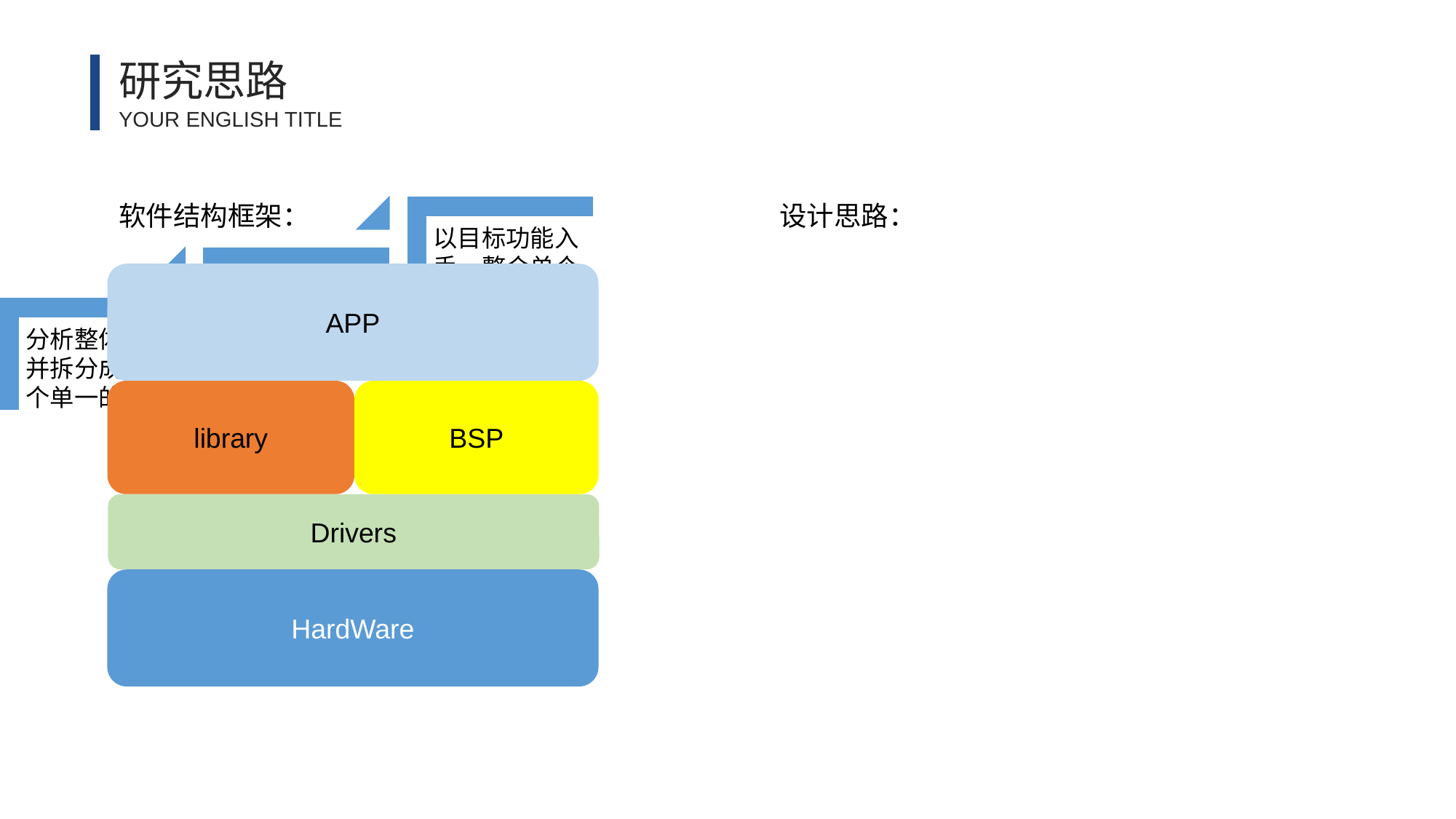

研究思路
分析整体功能，并拆分成一个个单一的模块
对单个功能的实现，并预留供上层调用的API
以目标功能入手，整合单个功能，达到到目标需求
YOUR ENGLISH TITLE
软件结构框架：
设计思路：
APP
library
BSP
Drivers
HardWare